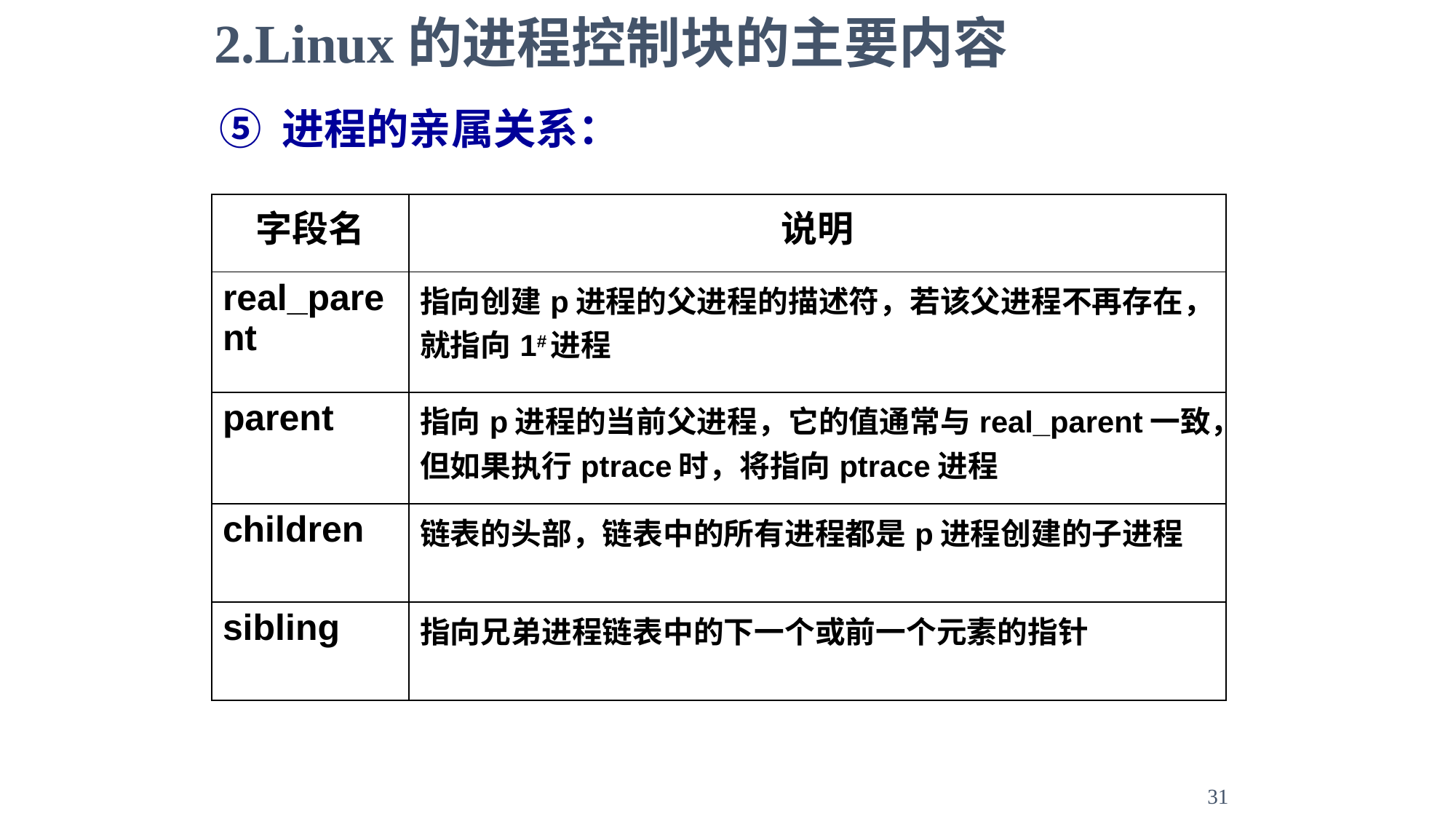

2.Linux的进程控制块的主要内容
⑤ 进程的亲属关系：
| 字段名 | 说明 |
| --- | --- |
| real\_parent | 指向创建p进程的父进程的描述符，若该父进程不再存在，就指向1#进程 |
| parent | 指向p进程的当前父进程，它的值通常与real\_parent一致，但如果执行ptrace时，将指向ptrace进程 |
| children | 链表的头部，链表中的所有进程都是p进程创建的子进程 |
| sibling | 指向兄弟进程链表中的下一个或前一个元素的指针 |
31